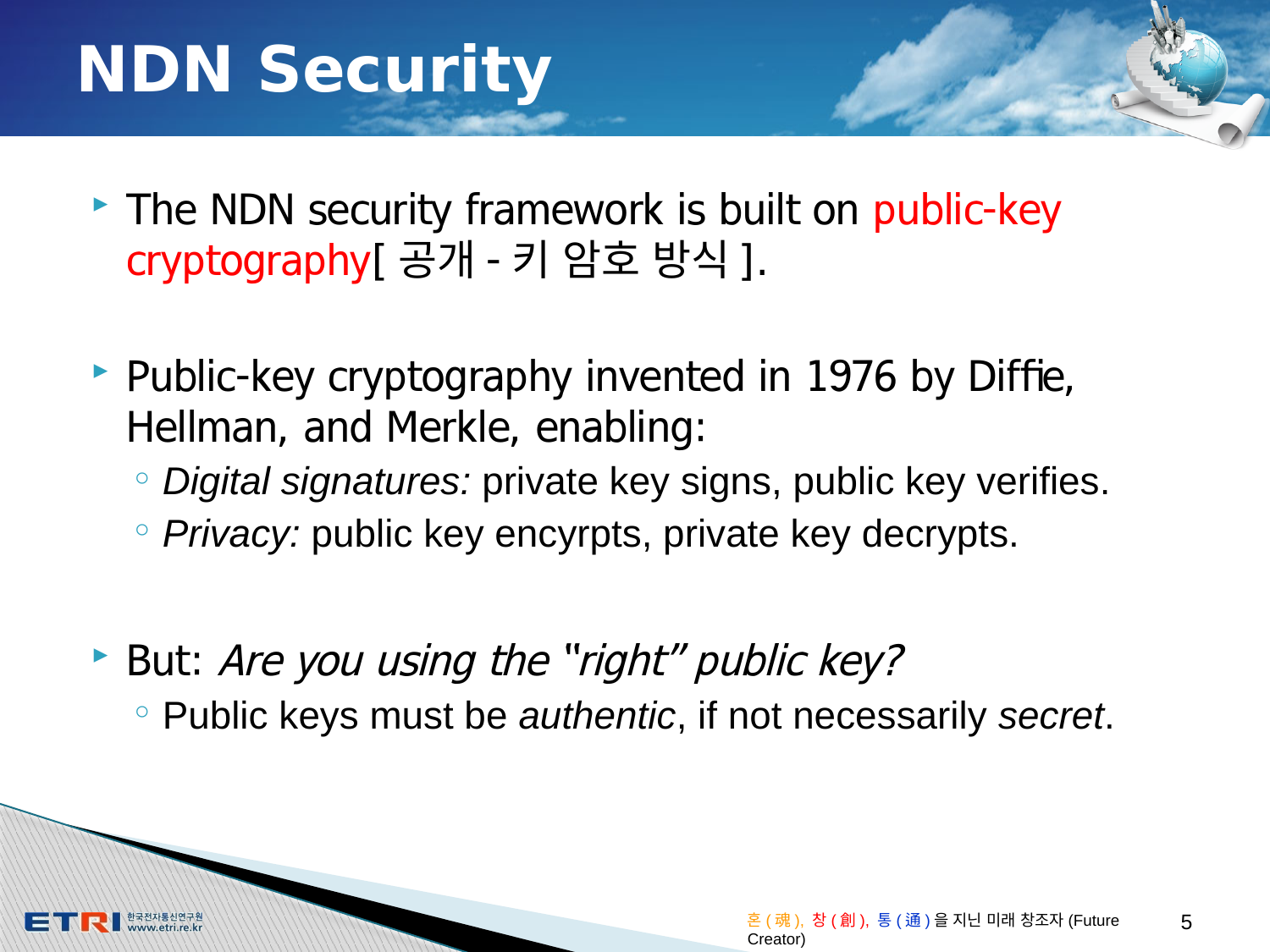

# NDN Security
The NDN security framework is built on public-key cryptography[공개-키 암호 방식].

Public-key cryptography invented in 1976 by Diffie, Hellman, and Merkle, enabling:
Digital signatures: private key signs, public key verifies.
Privacy: public key encyrpts, private key decrypts.

But: Are you using the “right” public key?
Public keys must be authentic, if not necessarily secret.
5